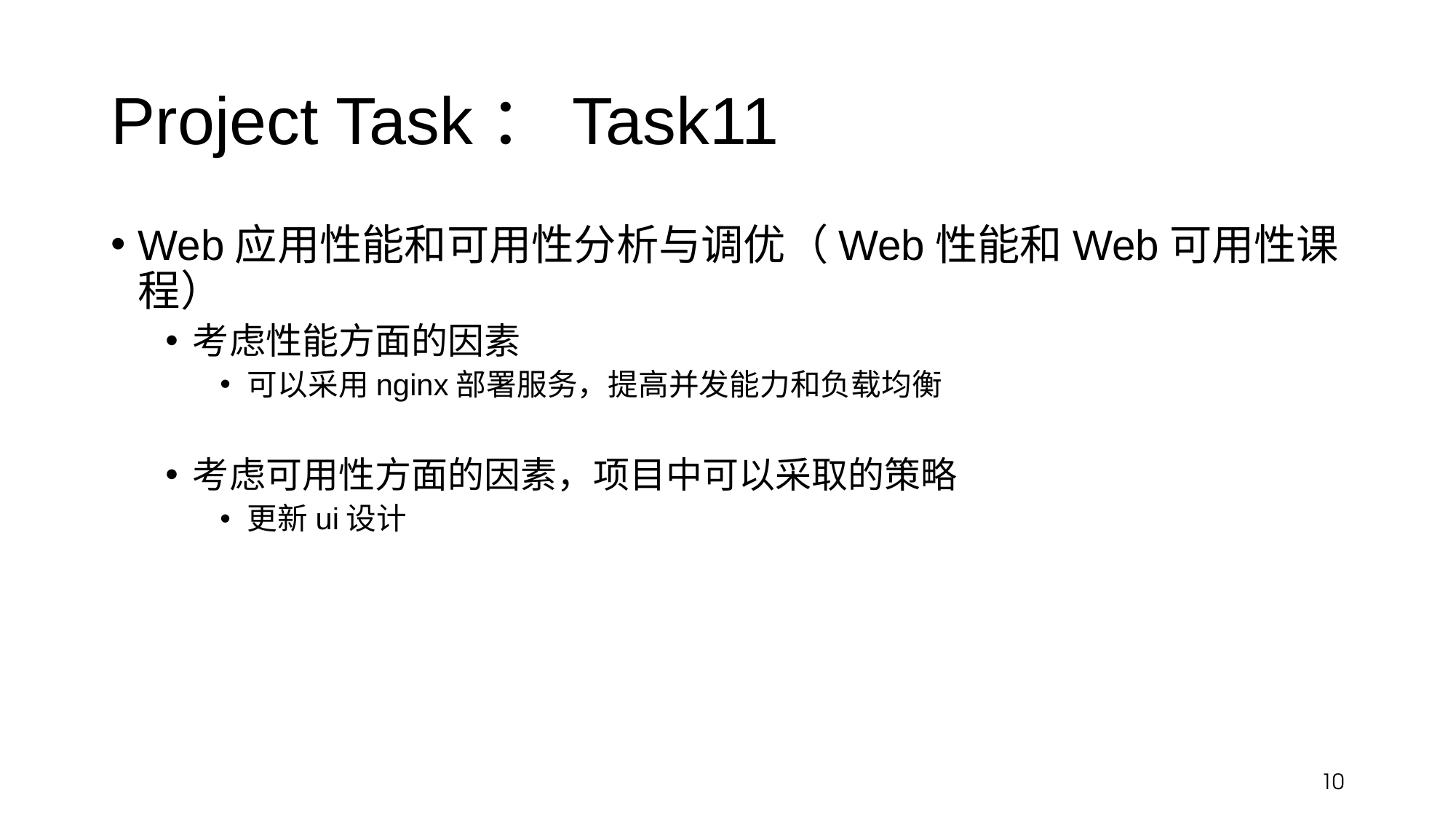

# Project Task：Task11
Web应用性能和可用性分析与调优（Web性能和Web可用性课程）
考虑性能方面的因素
可以采用nginx部署服务，提高并发能力和负载均衡

考虑可用性方面的因素，项目中可以采取的策略
更新ui设计
10